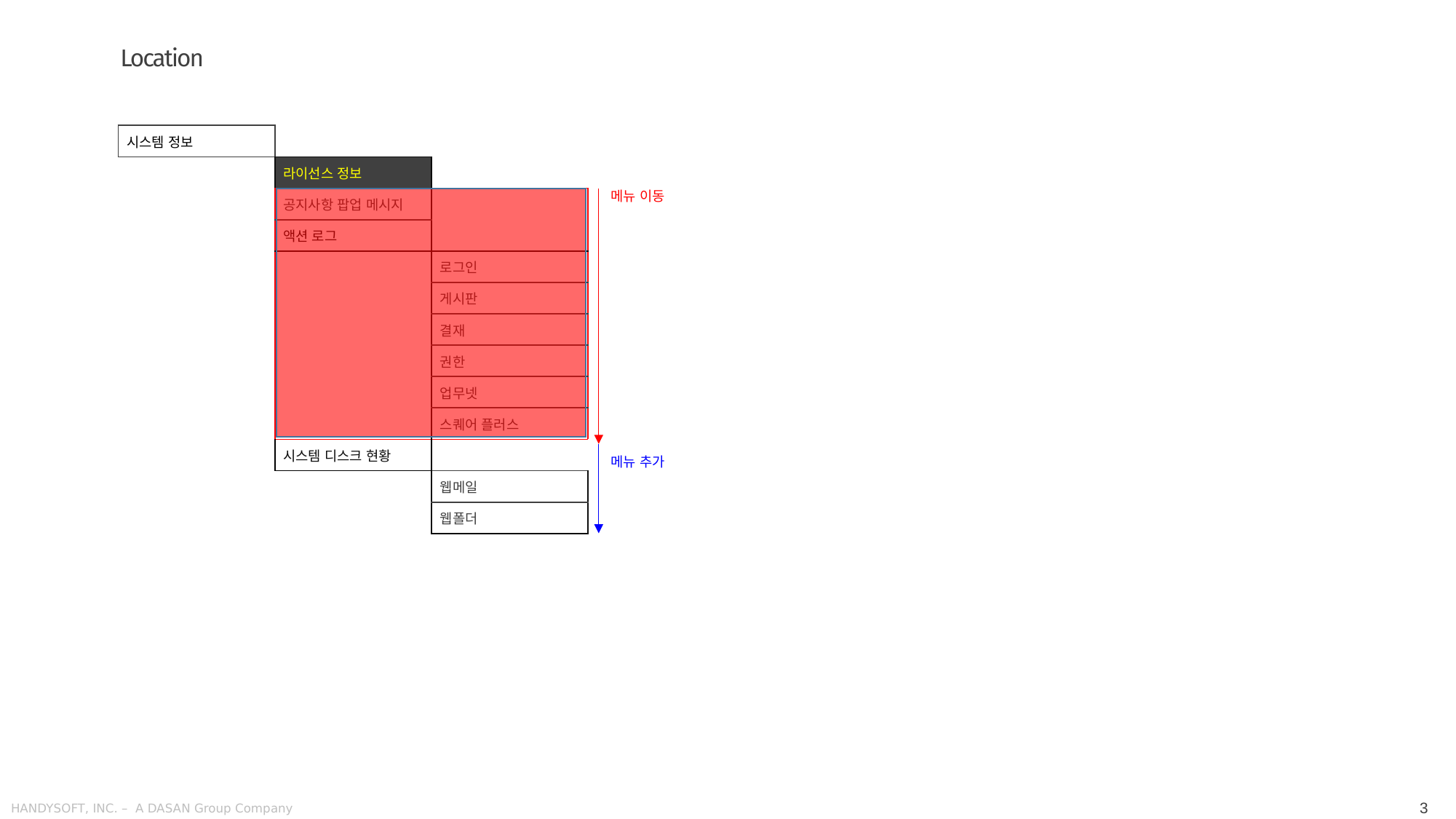

Location
| 시스템 정보 |  |  |  |
| --- | --- | --- | --- |
|  | 라이선스 정보 |  |  |
|  | 공지사항 팝업 메시지 |  |  |
|  | 액션 로그 |  |  |
|  |  | 로그인 |  |
|  |  | 게시판 |  |
|  |  | 결재 |  |
|  |  | 권한 |  |
|  |  | 업무넷 |  |
|  |  | 스퀘어 플러스 |  |
|  | 시스템 디스크 현황 |  |  |
|  |  | 웹메일 |  |
|  |  | 웹폴더 |  |
메뉴 이동

메뉴 추가